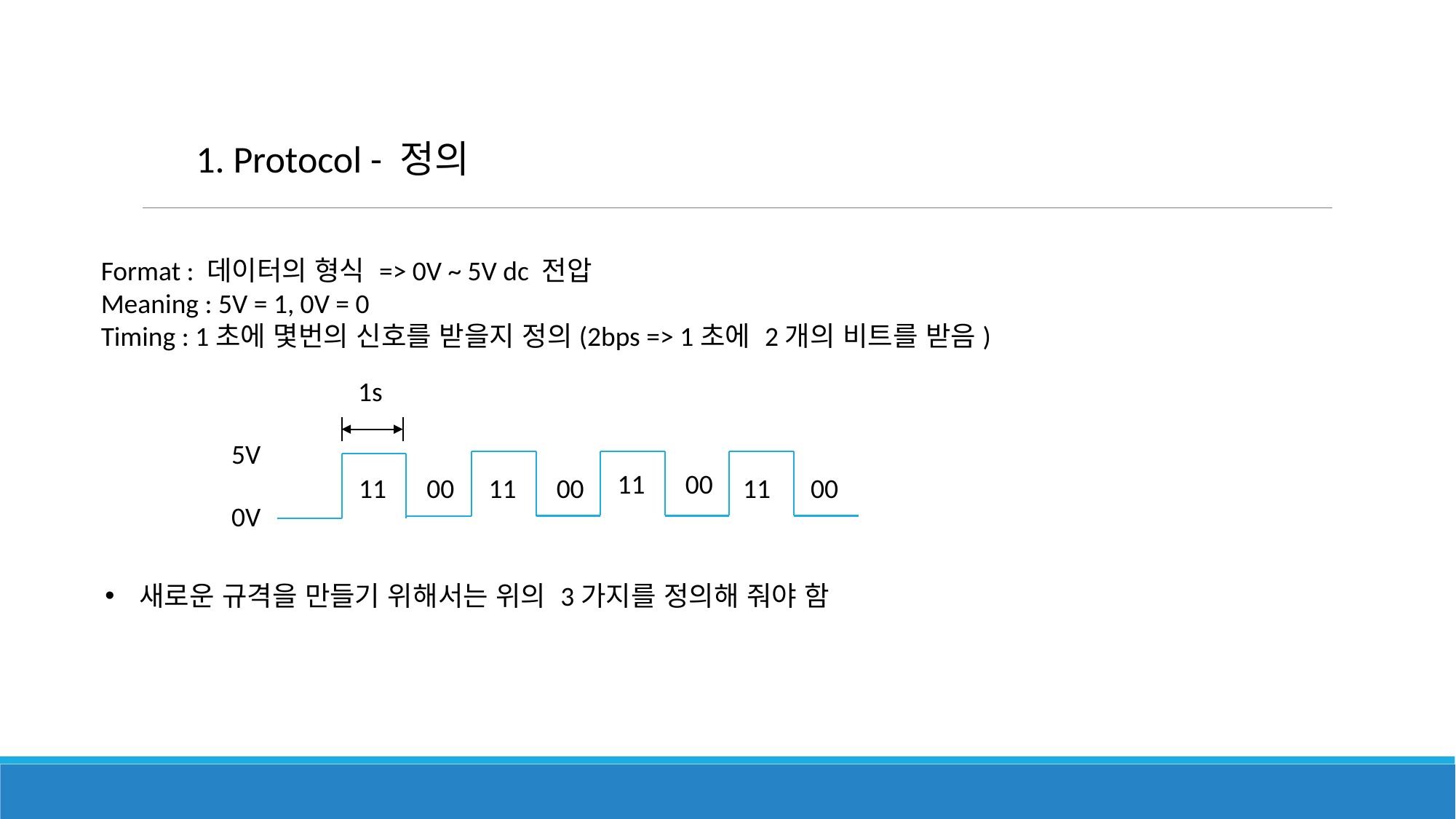

1. Protocol - 정의
Format : 데이터의 형식 => 0V ~ 5V dc 전압
Meaning : 5V = 1, 0V = 0
Timing : 1초에 몇번의 신호를 받을지 정의(2bps => 1초에 2개의 비트를 받음)
1s
5V
11
00
11
00
11
00
11
00
0V
새로운 규격을 만들기 위해서는 위의 3가지를 정의해 줘야 함